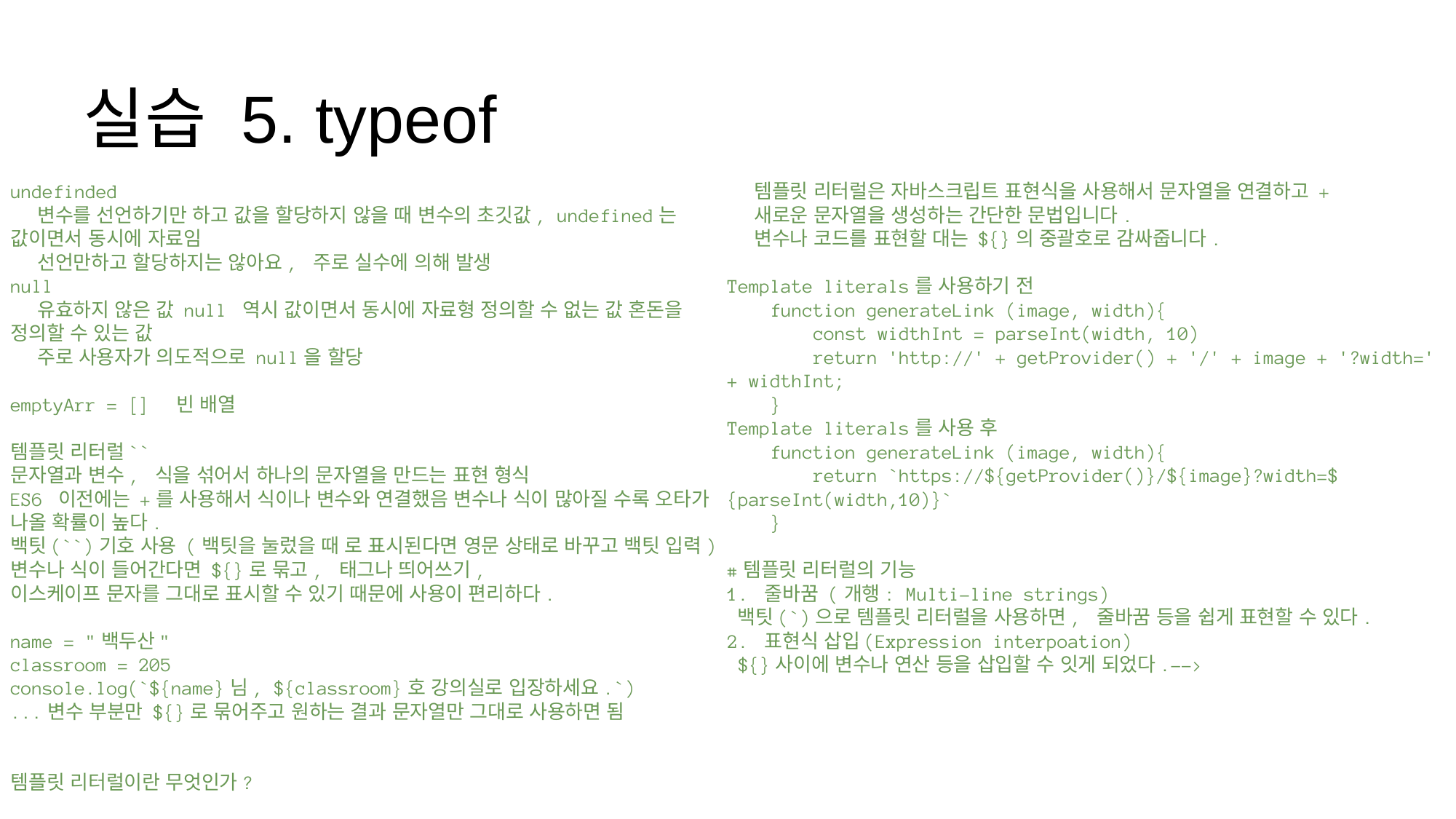

# 실습 5. typeof
undefinded
    변수를 선언하기만 하고 값을 할당하지 않을 때 변수의 초깃값, undefined는 값이면서 동시에 자료임
    선언만하고 할당하지는 않아요, 주로 실수에 의해 발생
null
    유효하지 않은 값 null 역시 값이면서 동시에 자료형 정의할 수 없는 값 혼돈을 정의할 수 있는 값
    주로 사용자가 의도적으로 null을 할당
emptyArr = []  빈 배열
템플릿 리터럴``
문자열과 변수, 식을 섞어서 하나의 문자열을 만드는 표현 형식
ES6 이전에는 +를 사용해서 식이나 변수와 연결했음 변수나 식이 많아질 수록 오타가 나올 확률이 높다.
백팃(``)기호 사용 (백팃을 눌렀을 때 로 표시된다면 영문 상태로 바꾸고 백팃 입력)
변수나 식이 들어간다면 ${}로 묶고, 태그나 띄어쓰기,
이스케이프 문자를 그대로 표시할 수 있기 때문에 사용이 편리하다.
name = "백두산"
classroom = 205
console.log(`${name}님, ${classroom}호 강의실로 입장하세요.`)
...변수 부분만 ${}로 묶어주고 원하는 결과 문자열만 그대로 사용하면 됨
템플릿 리터럴이란 무엇인가?
    템플릿 리터럴은 자바스크립트 표현식을 사용해서 문자열을 연결하고 +
    새로운 문자열을 생성하는 간단한 문법입니다.
    변수나 코드를 표현할 대는 ${}의 중괄호로 감싸줍니다.
Template literals를 사용하기 전
    function generateLink (image, width){
        const widthInt = parseInt(width, 10)
        return 'http://' + getProvider() + '/' + image + '?width=' + widthInt;
    }
Template literals를 사용 후
    function generateLink (image, width){
        return `https://${getProvider()}/${image}?width=${parseInt(width,10)}`
    }
#템플릿 리터럴의 기능
1. 줄바꿈 (개행: Multi-line strings)
 백팃(`)으로 템플릿 리터럴을 사용하면, 줄바꿈 등을 쉽게 표현할 수 있다.
2. 표현식 삽입(Expression interpoation)
 ${}사이에 변수나 연산 등을 삽입할 수 잇게 되었다.-->